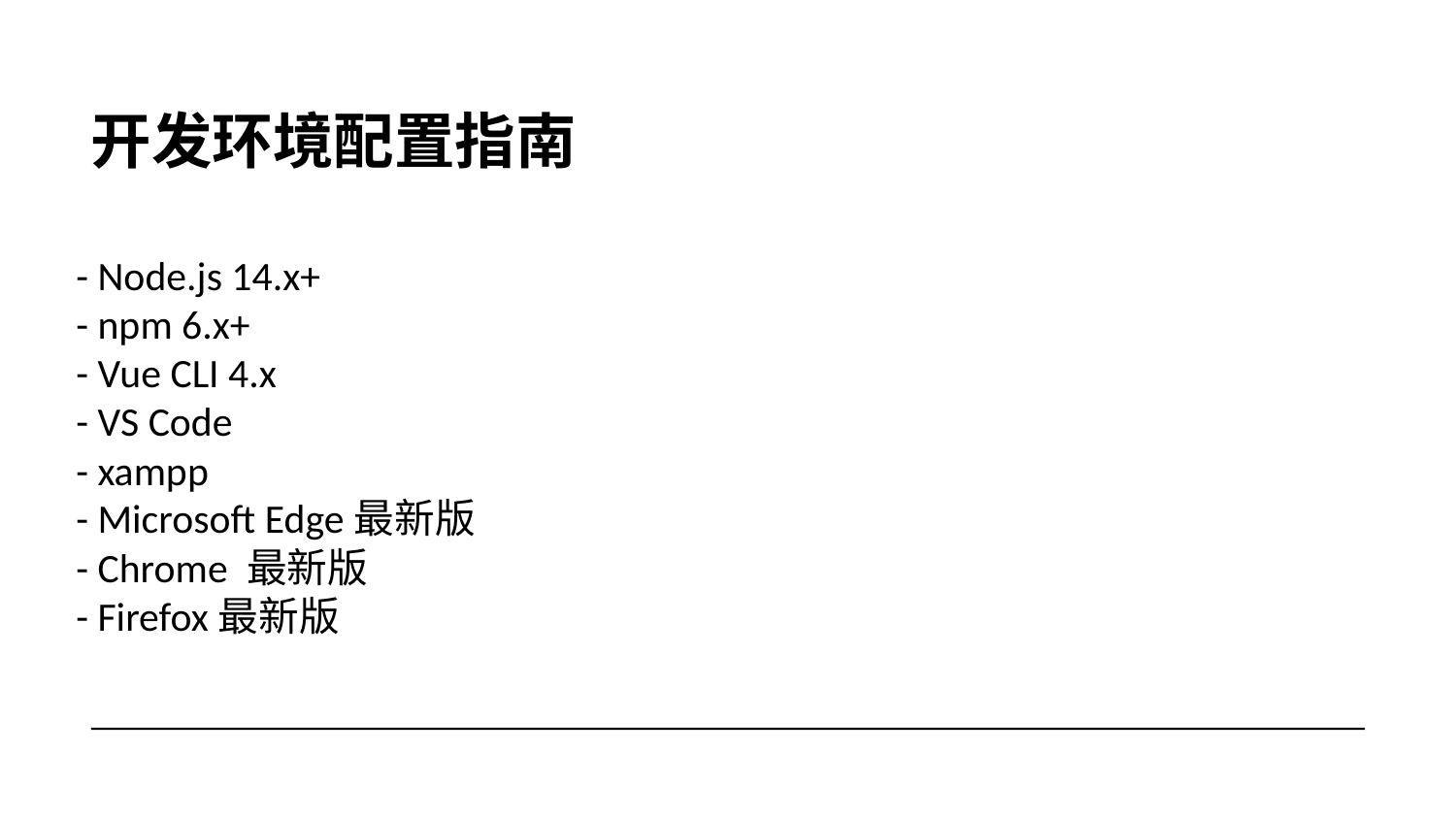

开发环境配置指南

- Node.js 14.x+
- npm 6.x+
- Vue CLI 4.x
- VS Code
- xampp
- Microsoft Edge最新版
- Chrome 最新版
- Firefox最新版